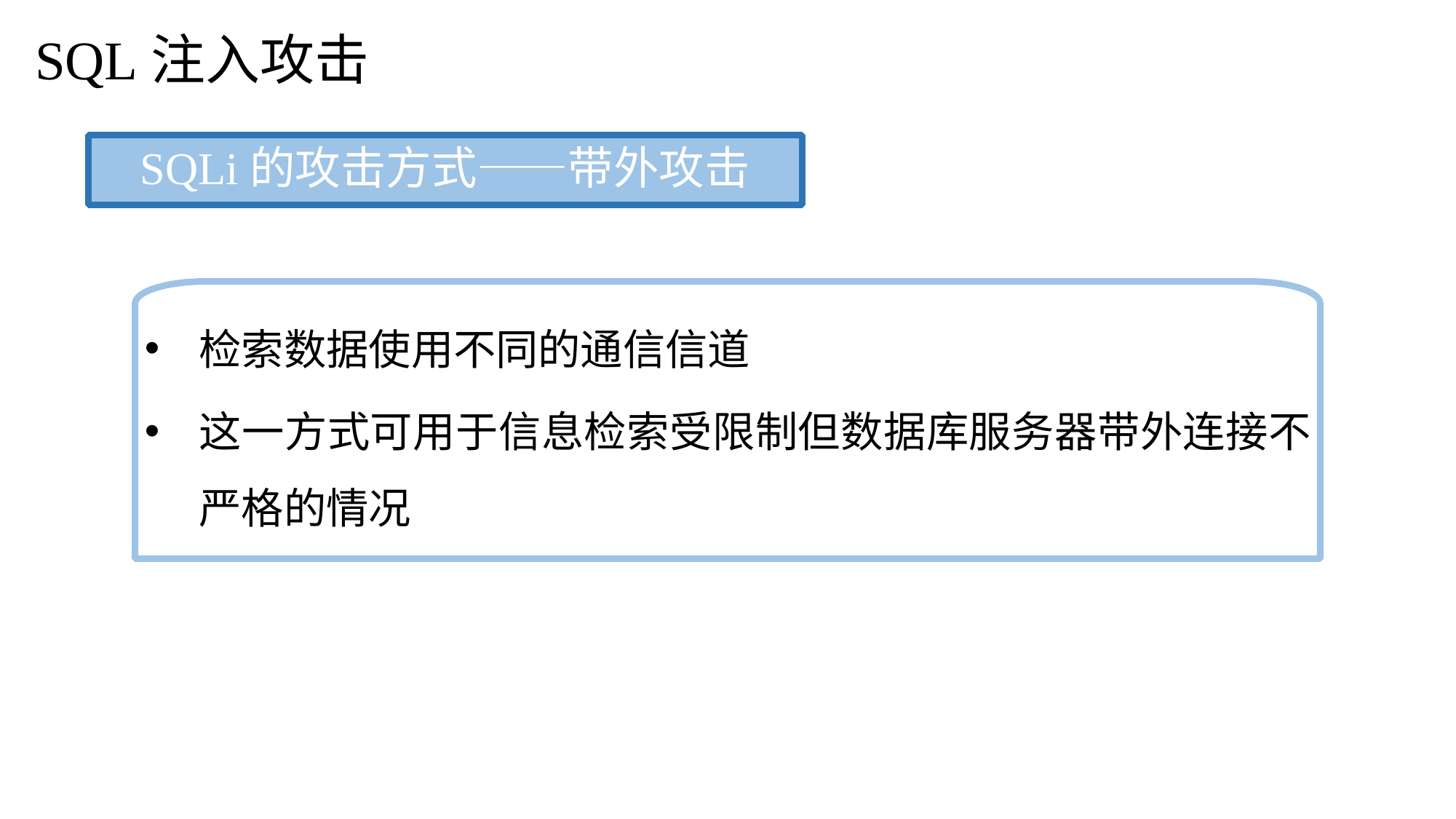

SQL注入攻击
SQLi的攻击方式——带外攻击
检索数据使用不同的通信信道
这一方式可用于信息检索受限制但数据库服务器带外连接不严格的情况